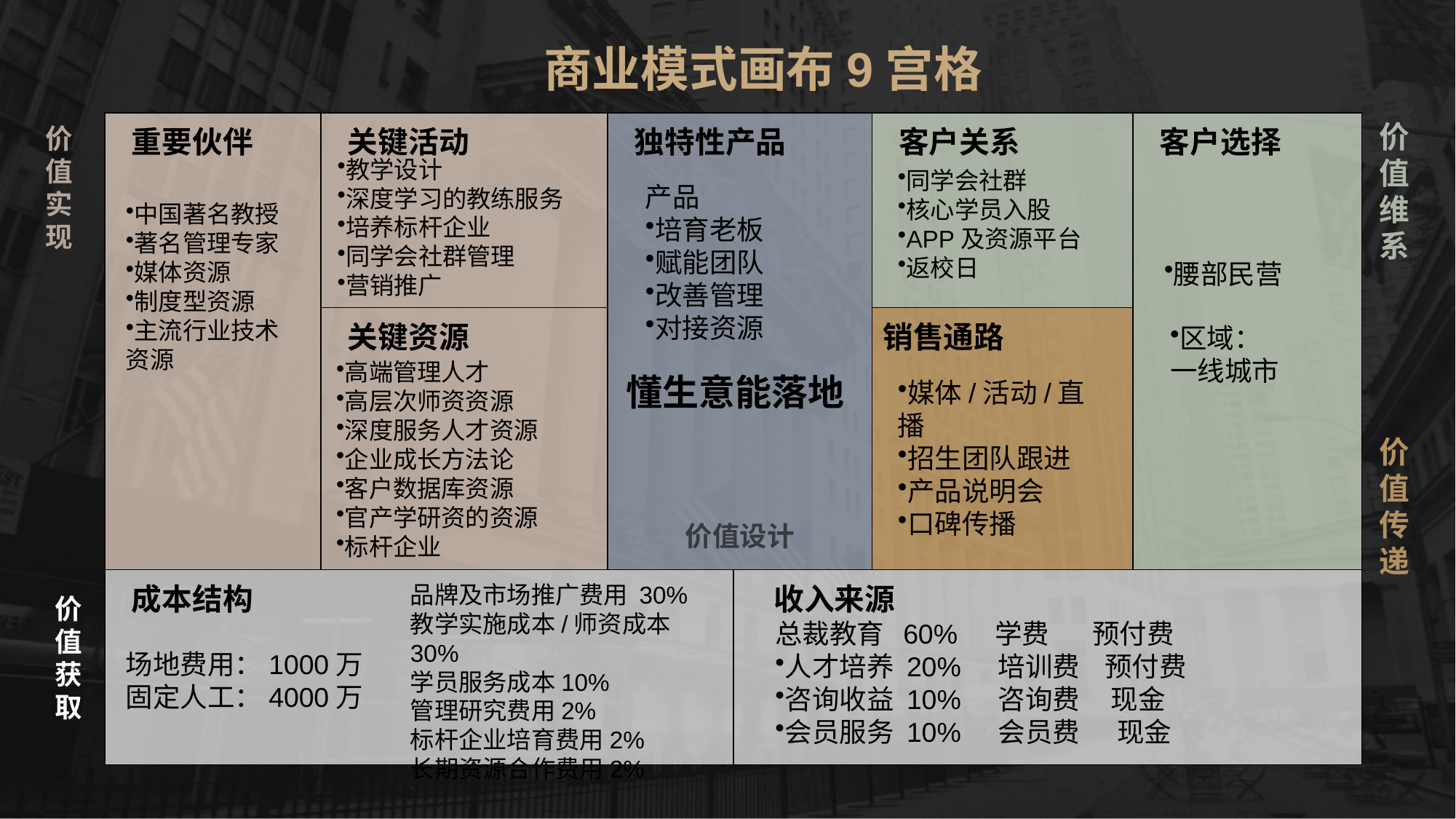

商业模式画布9宫格
价
值
维
系
| 重要伙伴 | 关键活动 | 独特性产品 |  | 客户关系 | 客户选择 |
| --- | --- | --- | --- | --- | --- |
|  | 关键资源 |  |  | 销售通路 |  |
| 成本结构 |  |  | 收入来源 |  |  |
价
值
实
现
教学设计
深度学习的教练服务
培养标杆企业
同学会社群管理
营销推广
同学会社群
核心学员入股
APP及资源平台
返校日
产品
培育老板
赋能团队
改善管理
对接资源
中国著名教授
著名管理专家
媒体资源
制度型资源
主流行业技术资源
腰部民营
价
值
传
递
区域：
一线城市
高端管理人才
高层次师资资源
深度服务人才资源
企业成长方法论
客户数据库资源
官产学研资的资源
标杆企业
懂生意能落地
媒体/活动/直播
招生团队跟进
产品说明会
口碑传播
价值设计
品牌及市场推广费用 30%
教学实施成本/师资成本30%
学员服务成本10%
管理研究费用2%
标杆企业培育费用2%
长期资源合作费用2%
价
值
获
取
总裁教育  60%    学费       预付费
人才培养 20%    培训费    预付费
咨询收益 10%    咨询费     现金
会员服务 10%    会员费      现金
场地费用：1000万
固定人工：4000万